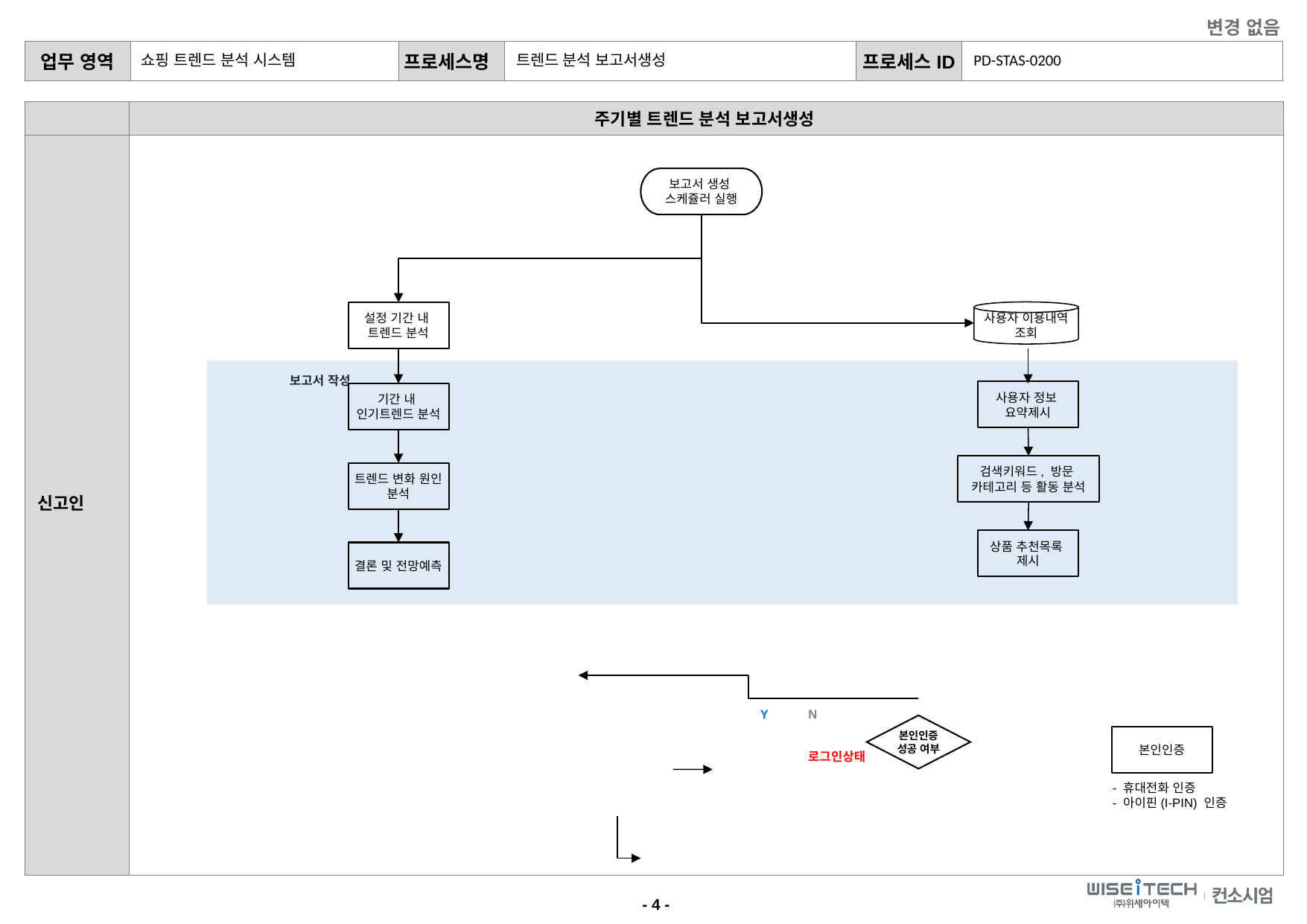

변경 없음
PD-STAS-0200
트렌드 분석 보고서생성
쇼핑 트렌드 분석 시스템
주기별 트렌드 분석 보고서생성
신고인
보고서 생성
스케쥴러 실행
사용자 이용내역 조회
설정 기간 내
트렌드 분석

보고서 작성
사용자 정보
요약제시
기간 내
인기트렌드 분석
검색키워드, 방문
카테고리 등 활동 분석
트렌드 변화 원인 분석
상품 추천목록
제시
결론 및 전망예측
Y
N
본인인증 성공 여부
본인인증
- 휴대전화 인증
- 아이핀(I-PIN) 인증
로그인상태